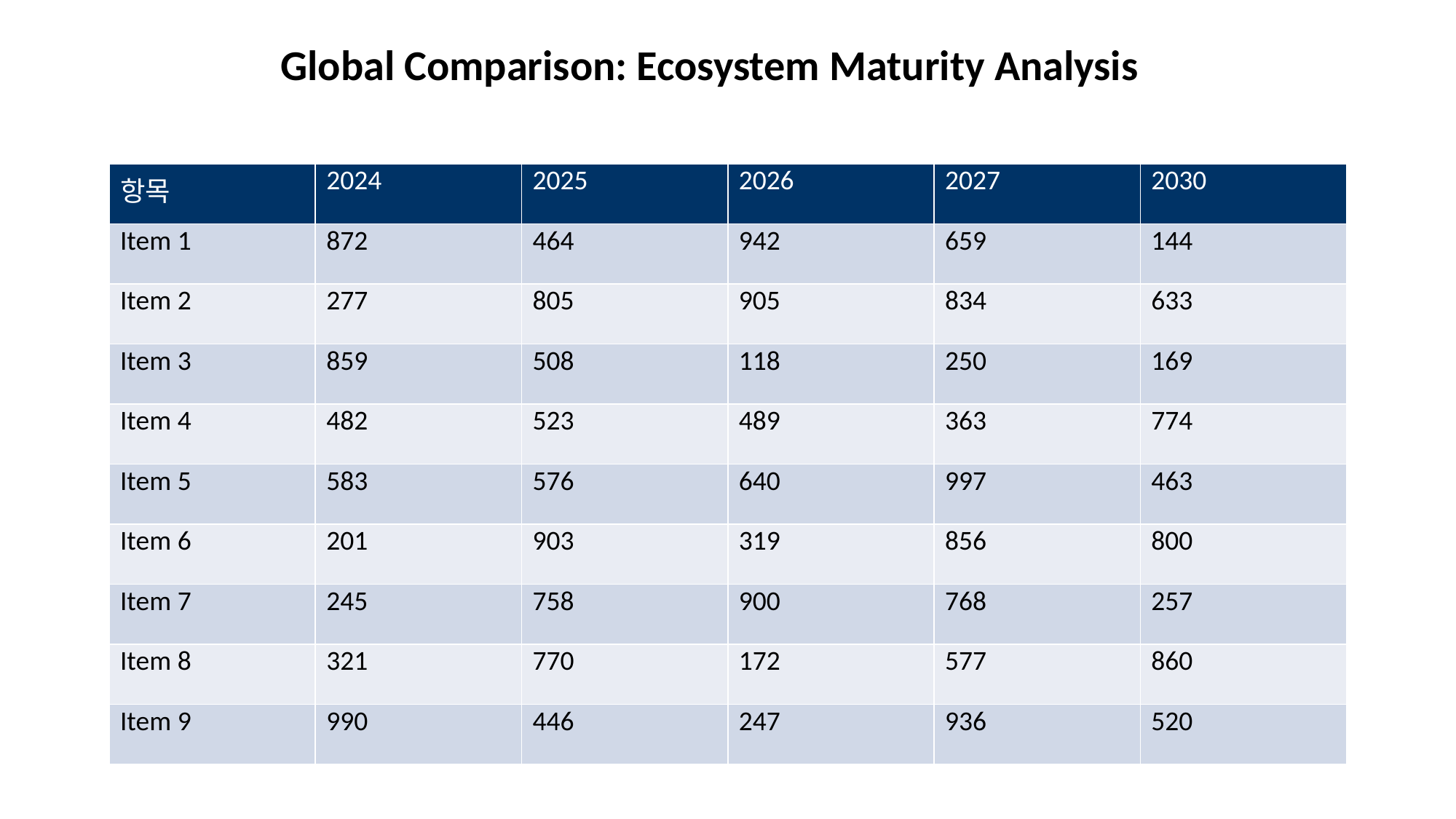

Global Comparison: Ecosystem Maturity Analysis
#
| 항목 | 2024 | 2025 | 2026 | 2027 | 2030 |
| --- | --- | --- | --- | --- | --- |
| Item 1 | 872 | 464 | 942 | 659 | 144 |
| Item 2 | 277 | 805 | 905 | 834 | 633 |
| Item 3 | 859 | 508 | 118 | 250 | 169 |
| Item 4 | 482 | 523 | 489 | 363 | 774 |
| Item 5 | 583 | 576 | 640 | 997 | 463 |
| Item 6 | 201 | 903 | 319 | 856 | 800 |
| Item 7 | 245 | 758 | 900 | 768 | 257 |
| Item 8 | 321 | 770 | 172 | 577 | 860 |
| Item 9 | 990 | 446 | 247 | 936 | 520 |